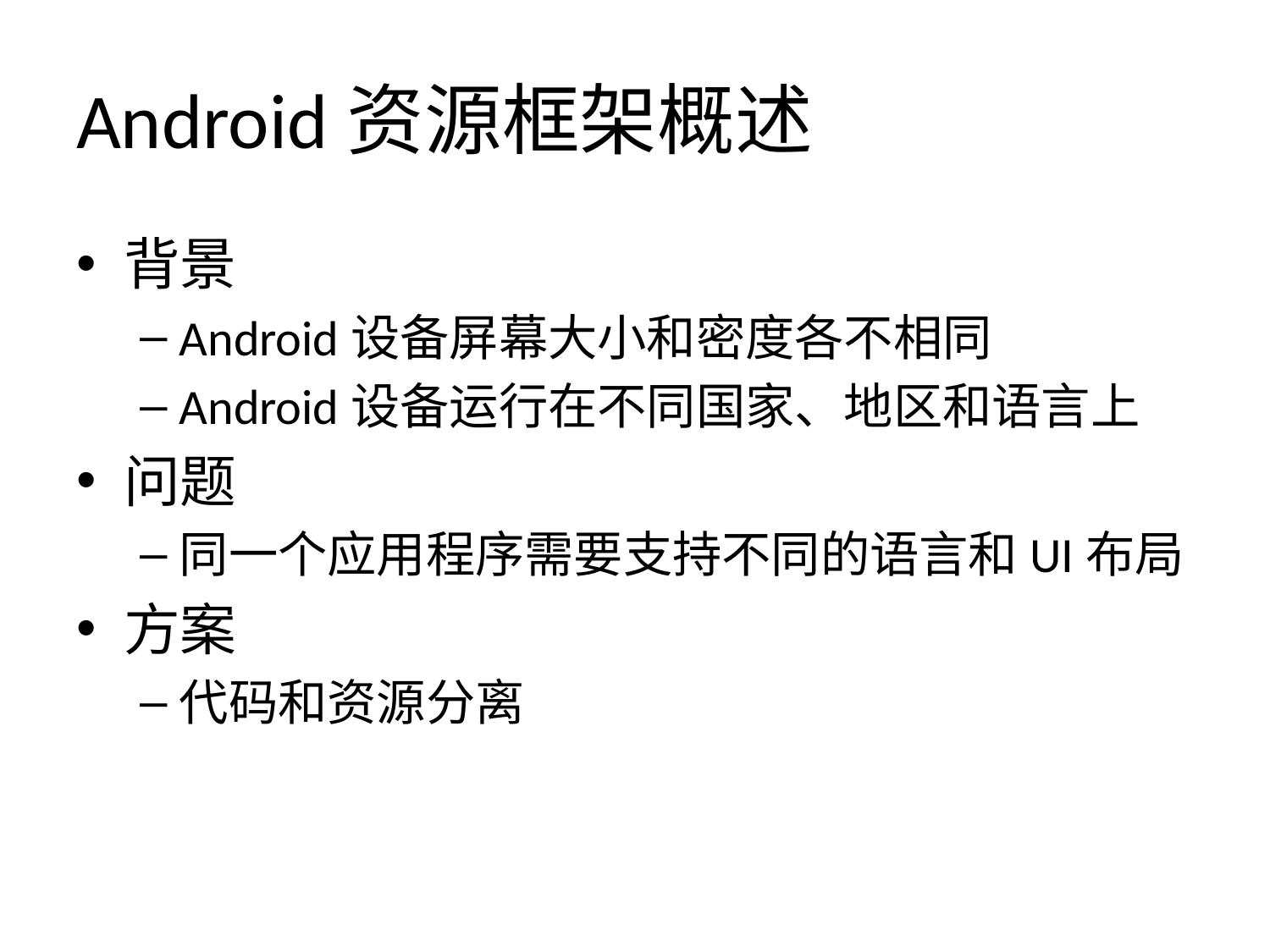

# Android资源框架概述
背景
Android设备屏幕大小和密度各不相同
Android设备运行在不同国家、地区和语言上
问题
同一个应用程序需要支持不同的语言和UI布局
方案
代码和资源分离